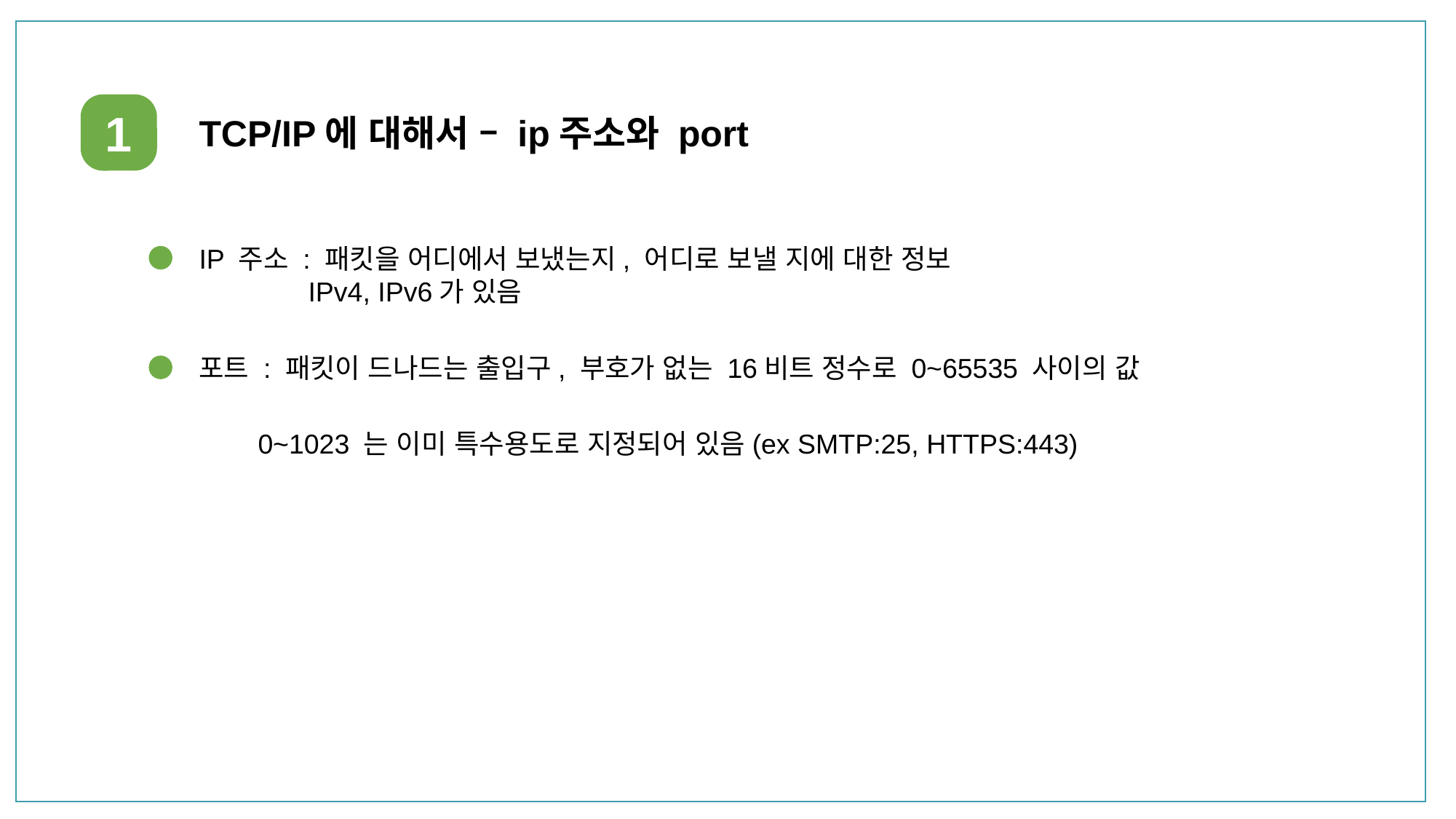

1
TCP/IP에 대해서 – ip주소와 port
IP 주소 : 패킷을 어디에서 보냈는지, 어디로 보낼 지에 대한 정보
	IPv4, IPv6가 있음

포트 : 패킷이 드나드는 출입구, 부호가 없는 16비트 정수로 0~65535 사이의 값

0~1023 는 이미 특수용도로 지정되어 있음(ex SMTP:25, HTTPS:443)